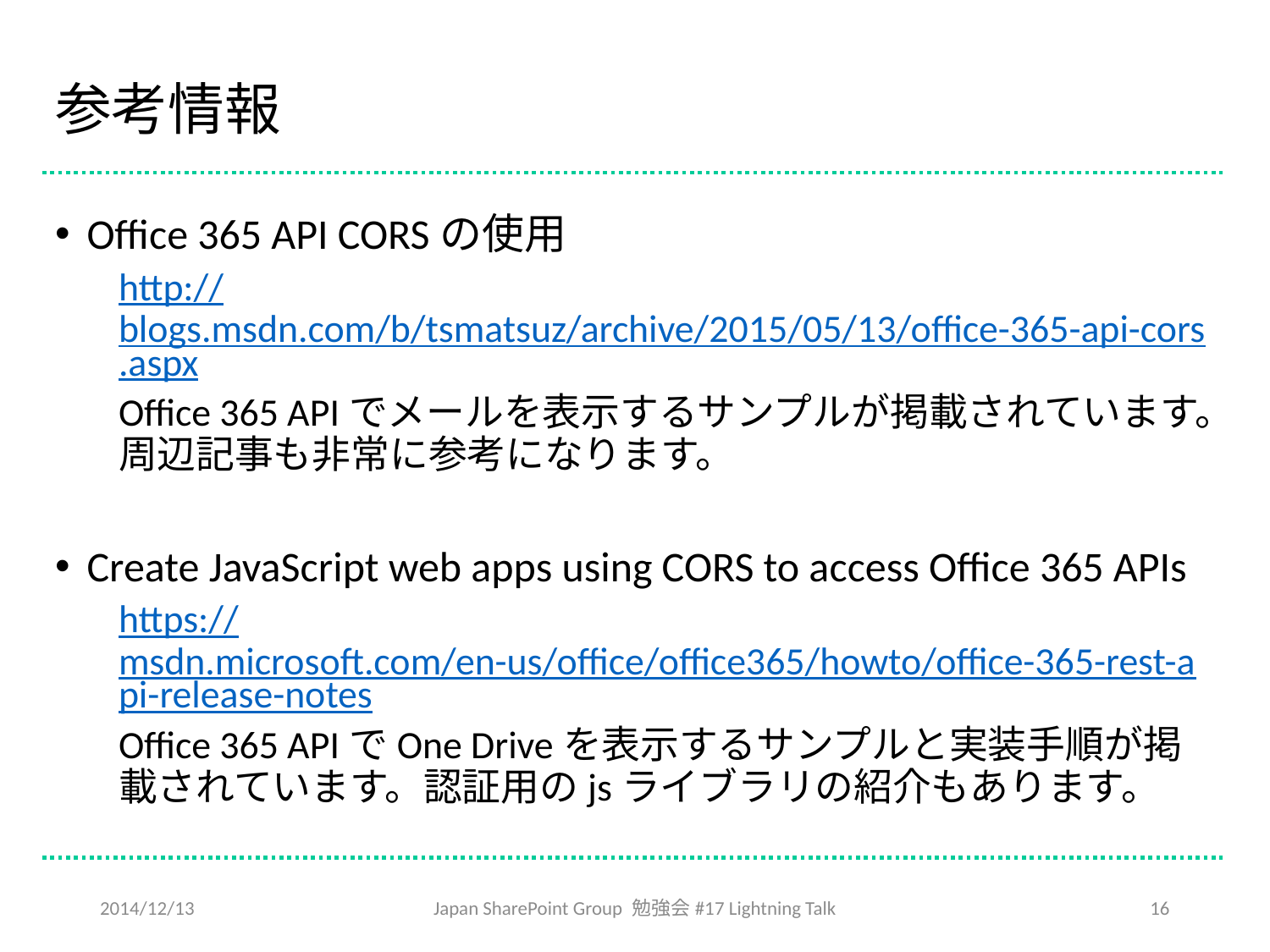

# 参考情報
Office 365 API CORSの使用
http://blogs.msdn.com/b/tsmatsuz/archive/2015/05/13/office-365-api-cors.aspx
Office 365 APIでメールを表示するサンプルが掲載されています。周辺記事も非常に参考になります。

Create JavaScript web apps using CORS to access Office 365 APIs
https://msdn.microsoft.com/en-us/office/office365/howto/office-365-rest-api-release-notes
Office 365 APIでOne Driveを表示するサンプルと実装手順が掲載されています。認証用のjsライブラリの紹介もあります。
2014/12/13
Japan SharePoint Group 勉強会#17 Lightning Talk
16